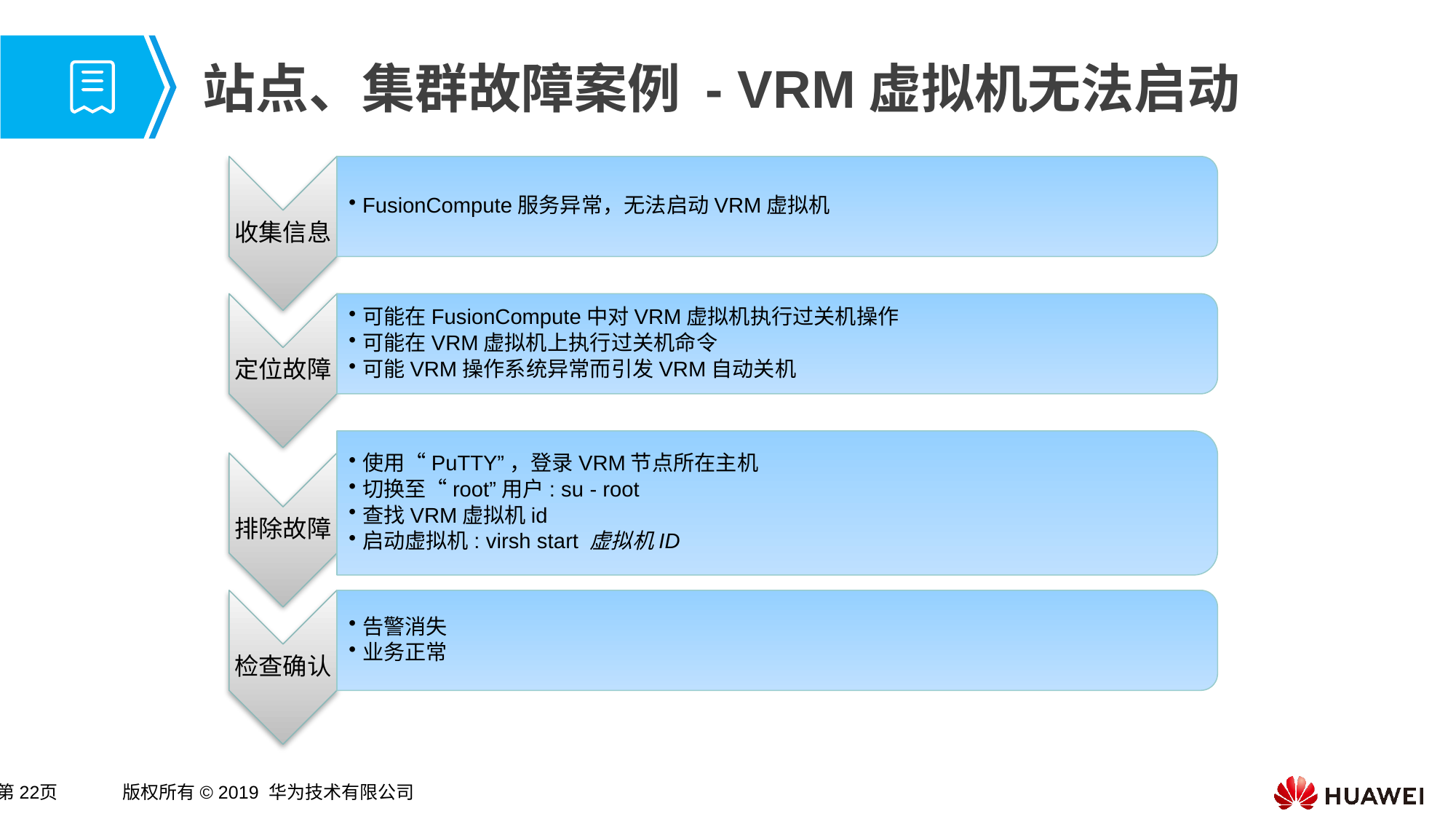

# 站点、集群故障案例 - VRM虚拟机无法启动
收集信息
FusionCompute服务异常，无法启动VRM虚拟机
定位故障
可能在FusionCompute中对VRM虚拟机执行过关机操作
可能在VRM虚拟机上执行过关机命令
可能VRM操作系统异常而引发VRM自动关机
排除故障
使用“PuTTY”，登录VRM节点所在主机
切换至“root”用户: su - root
查找VRM虚拟机id
启动虚拟机: virsh start 虚拟机ID
检查确认
告警消失
业务正常